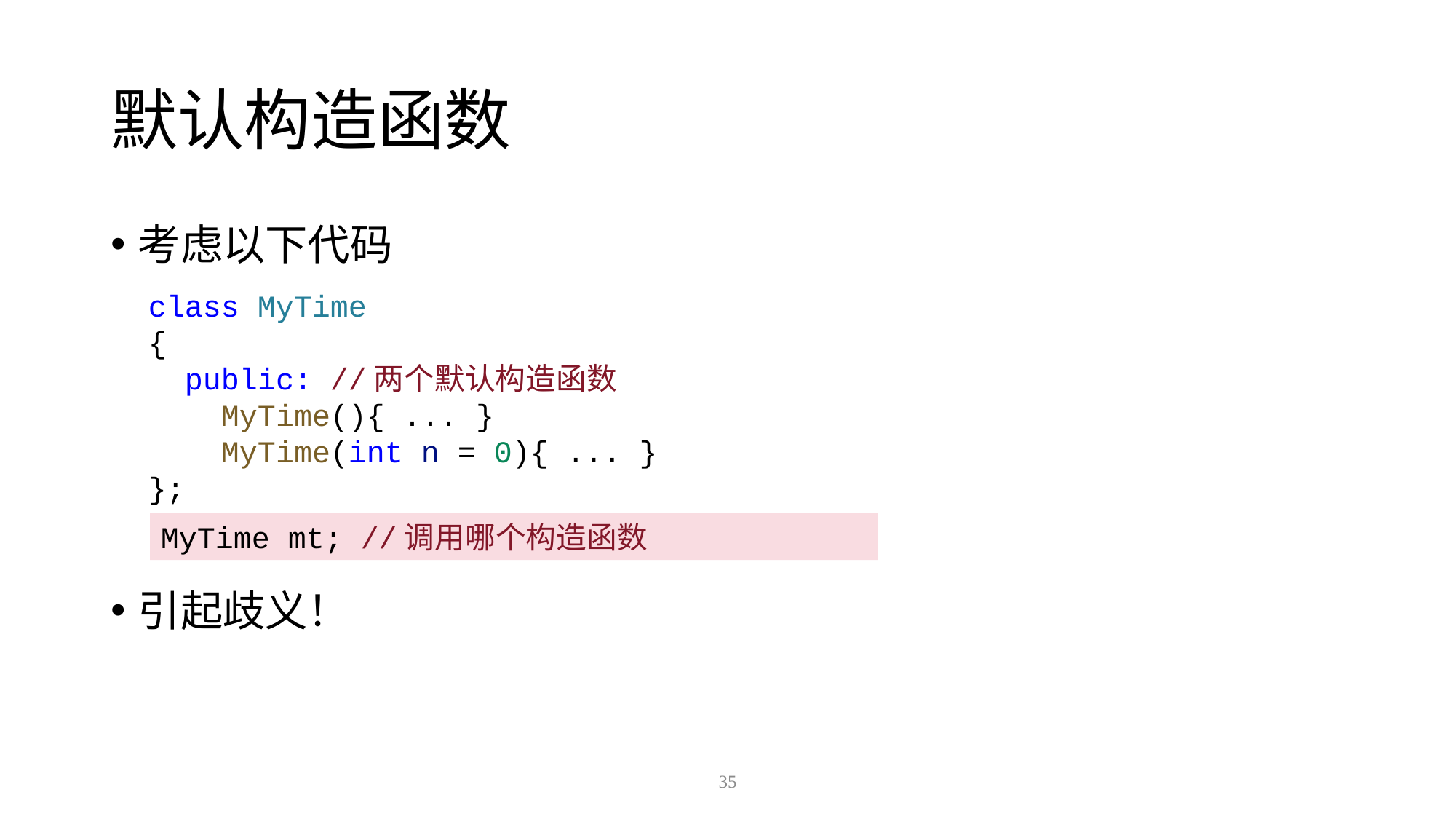

# 默认构造函数
考虑以下代码

引起歧义！
class MyTime
{
  public: //两个默认构造函数
    MyTime(){ ... }
    MyTime(int n = 0){ ... }
};
MyTime mt; //调用哪个构造函数
35